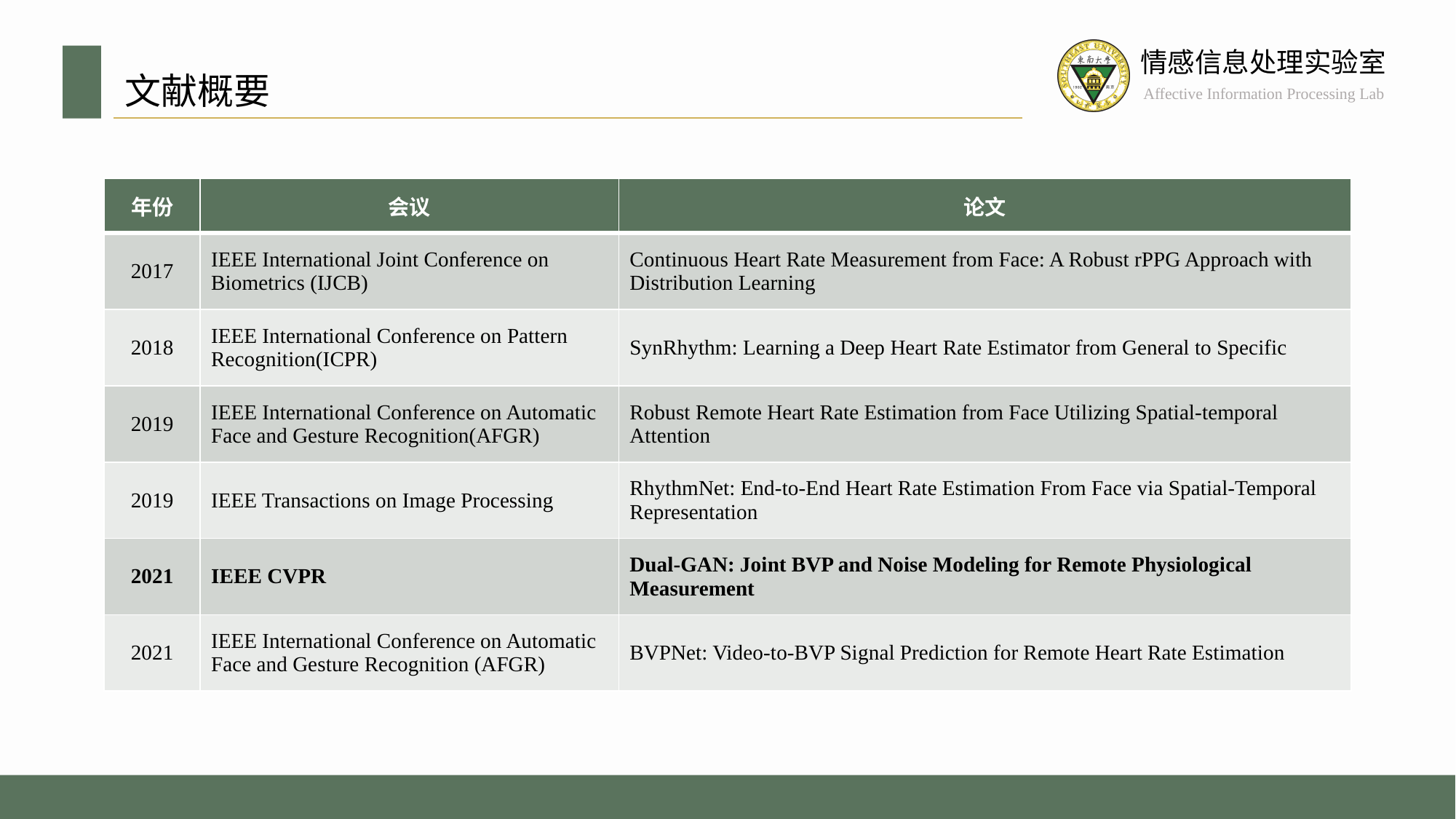

# 文献概要
| 年份 | 会议 | 论文 |
| --- | --- | --- |
| 2017 | IEEE International Joint Conference on Biometrics (IJCB) | Continuous Heart Rate Measurement from Face: A Robust rPPG Approach with Distribution Learning |
| 2018 | IEEE International Conference on Pattern Recognition(ICPR) | SynRhythm: Learning a Deep Heart Rate Estimator from General to Specific |
| 2019 | IEEE International Conference on Automatic Face and Gesture Recognition(AFGR) | Robust Remote Heart Rate Estimation from Face Utilizing Spatial-temporal Attention |
| 2019 | IEEE Transactions on Image Processing | RhythmNet: End-to-End Heart Rate Estimation From Face via Spatial-Temporal Representation |
| 2021 | IEEE CVPR | Dual-GAN: Joint BVP and Noise Modeling for Remote Physiological Measurement |
| 2021 | IEEE International Conference on Automatic Face and Gesture Recognition (AFGR) | BVPNet: Video-to-BVP Signal Prediction for Remote Heart Rate Estimation |